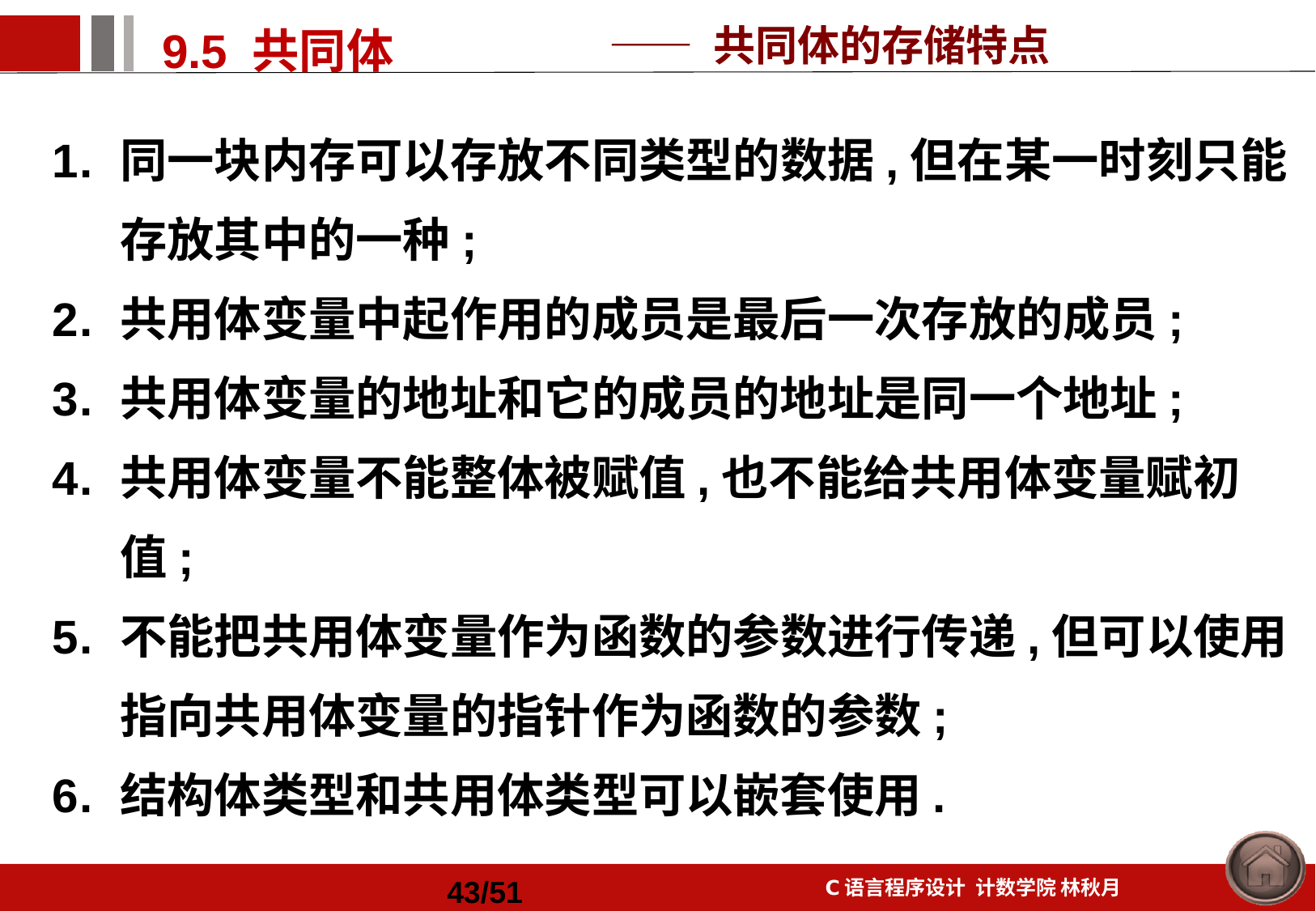

—— 共同体的存储特点
同一块内存可以存放不同类型的数据,但在某一时刻只能存放其中的一种;
共用体变量中起作用的成员是最后一次存放的成员;
共用体变量的地址和它的成员的地址是同一个地址;
共用体变量不能整体被赋值,也不能给共用体变量赋初值;
不能把共用体变量作为函数的参数进行传递,但可以使用指向共用体变量的指针作为函数的参数;
结构体类型和共用体类型可以嵌套使用.